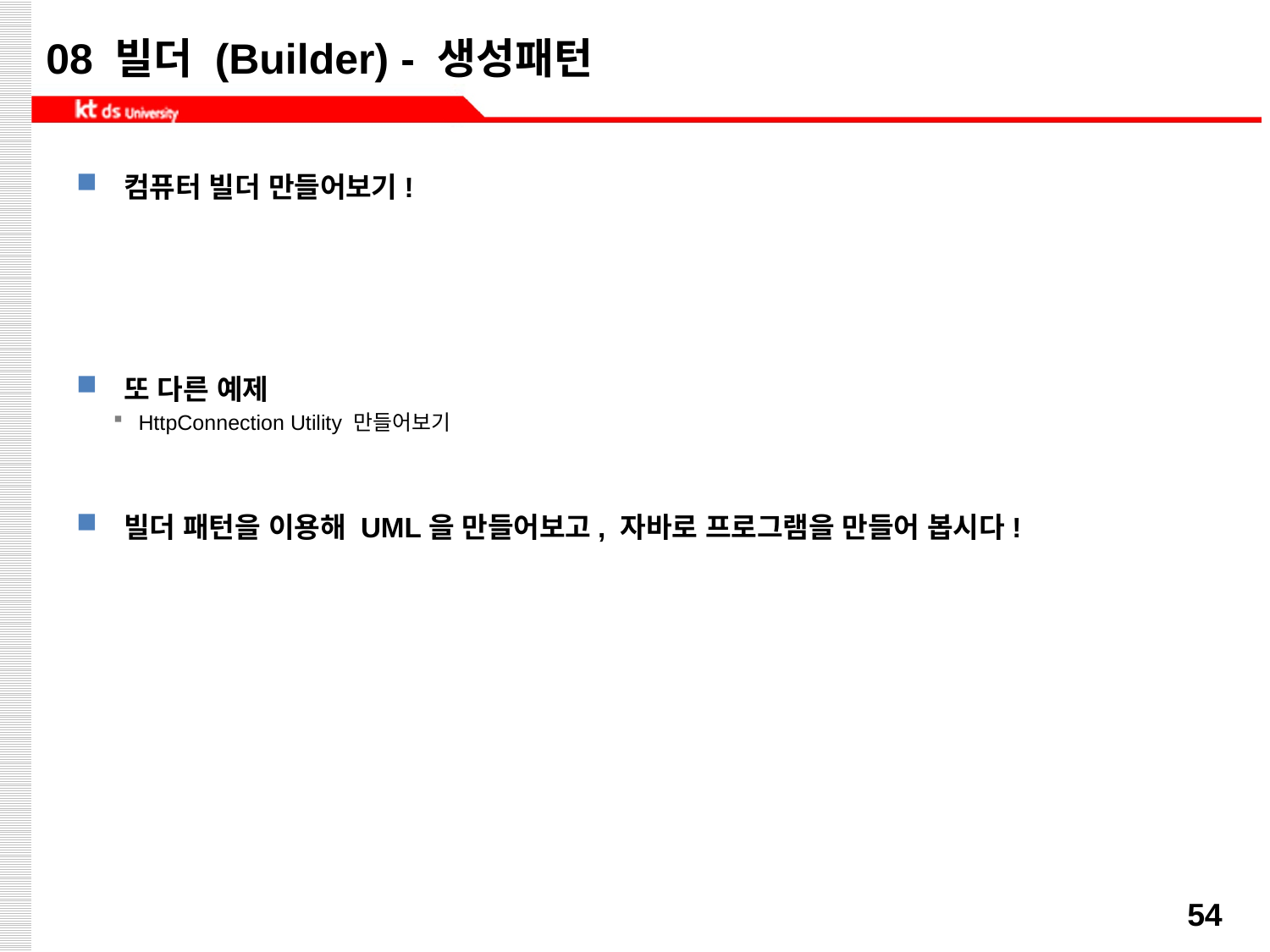

# 08 빌더 (Builder) - 생성패턴
컴퓨터 빌더 만들어보기!

또 다른 예제
HttpConnection Utility 만들어보기

빌더 패턴을 이용해 UML을 만들어보고, 자바로 프로그램을 만들어 봅시다!